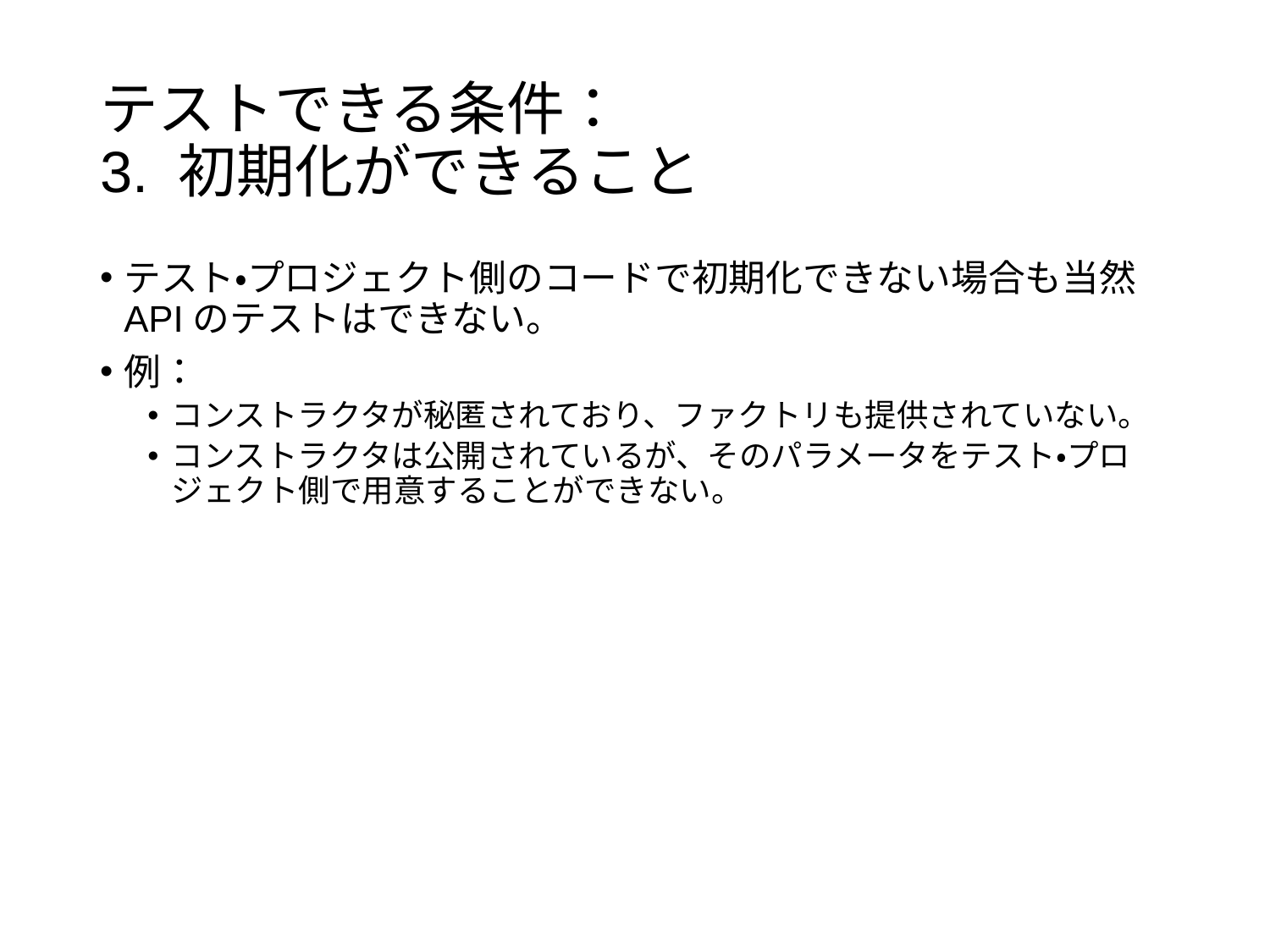

# テストできる条件： 3. 初期化ができること
テスト・プロジェクト側のコードで初期化できない場合も当然APIのテストはできない。
例：
コンストラクタが秘匿されており、ファクトリも提供されていない。
コンストラクタは公開されているが、そのパラメータをテスト・プロジェクト側で用意することができない。